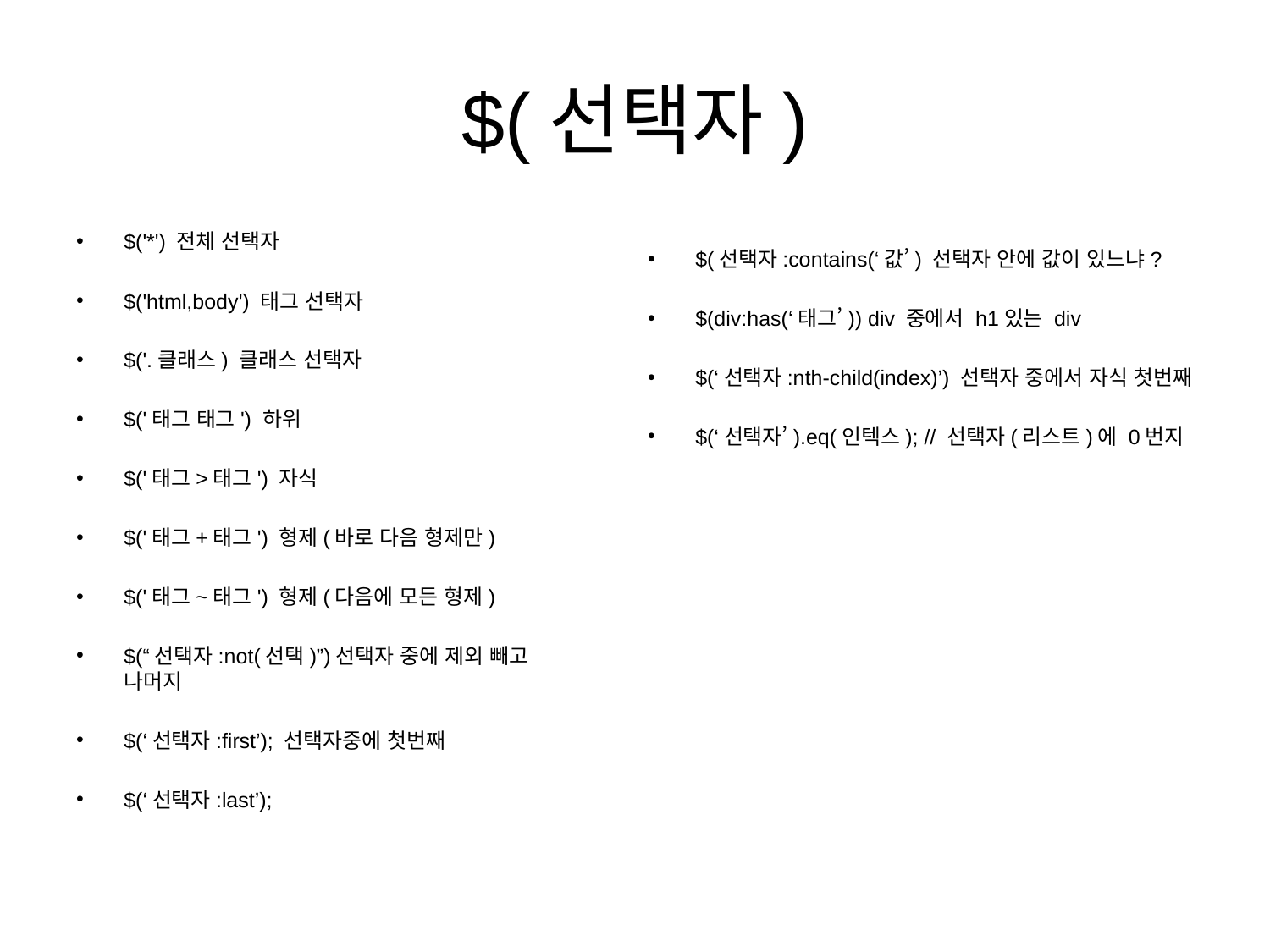

# $(선택자)
$('*') 전체 선택자

$('html,body') 태그 선택자

$('.클래스) 클래스 선택자

$('태그 태그') 하위

$('태그>태그') 자식

$('태그+태그') 형제(바로 다음 형제만)

$('태그~태그') 형제(다음에 모든 형제)

$(“선택자:not(선택)”)선택자 중에 제외 빼고 나머지

$(‘선택자:first’); 선택자중에 첫번째

$(‘선택자:last’);
$(선택자:contains(‘값’) 선택자 안에 값이 있느냐?

$(div:has(‘태그’)) div 중에서 h1있는 div

$(‘선택자:nth-child(index)’) 선택자 중에서 자식 첫번째

$(‘선택자’).eq(인텍스); // 선택자(리스트)에 0번지